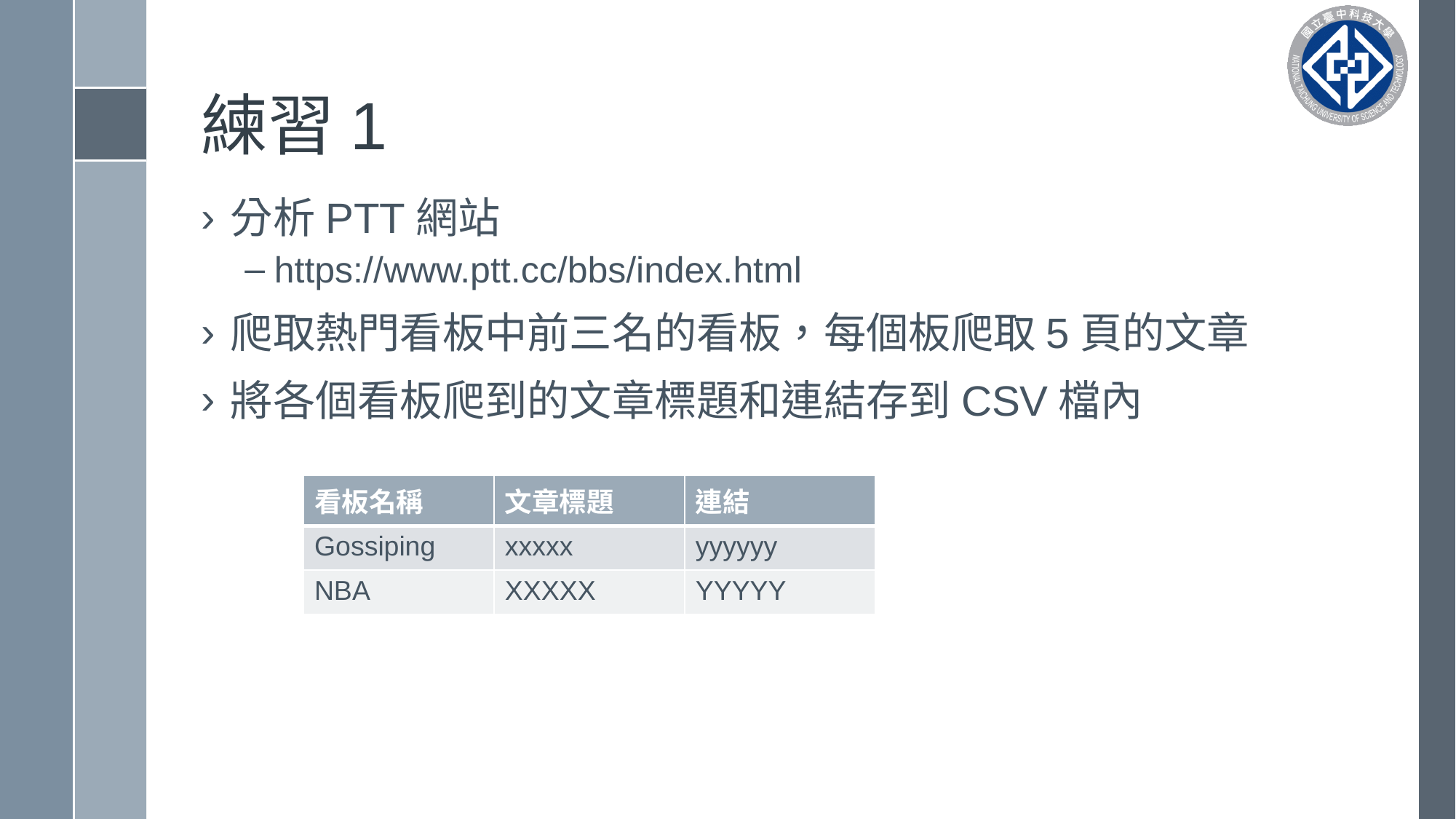

# 練習1
分析PTT網站
https://www.ptt.cc/bbs/index.html
爬取熱門看板中前三名的看板，每個板爬取5頁的文章
將各個看板爬到的文章標題和連結存到CSV檔內
| 看板名稱 | 文章標題 | 連結 |
| --- | --- | --- |
| Gossiping | xxxxx | yyyyyy |
| NBA | XXXXX | YYYYY |